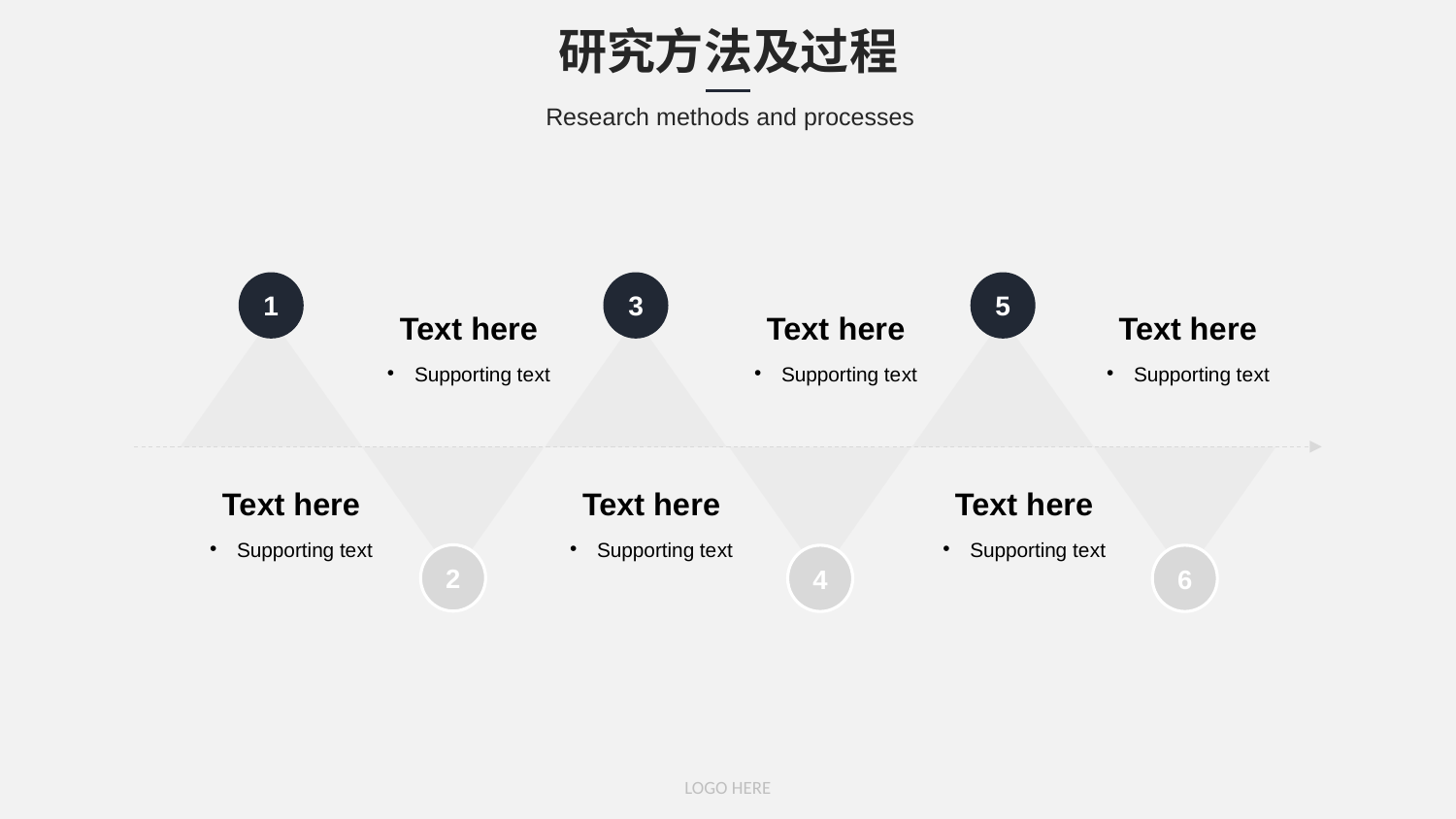

研究方法及过程
Research methods and processes
1
3
5

2
4
6
Text  here
Supporting te xt
Text  here
Supporting te xt
Text he re
Supporting te xt
Te xt here
Supporting te xt
Text he re
Supporting te xt
Text h ere
Supporting te xt
10